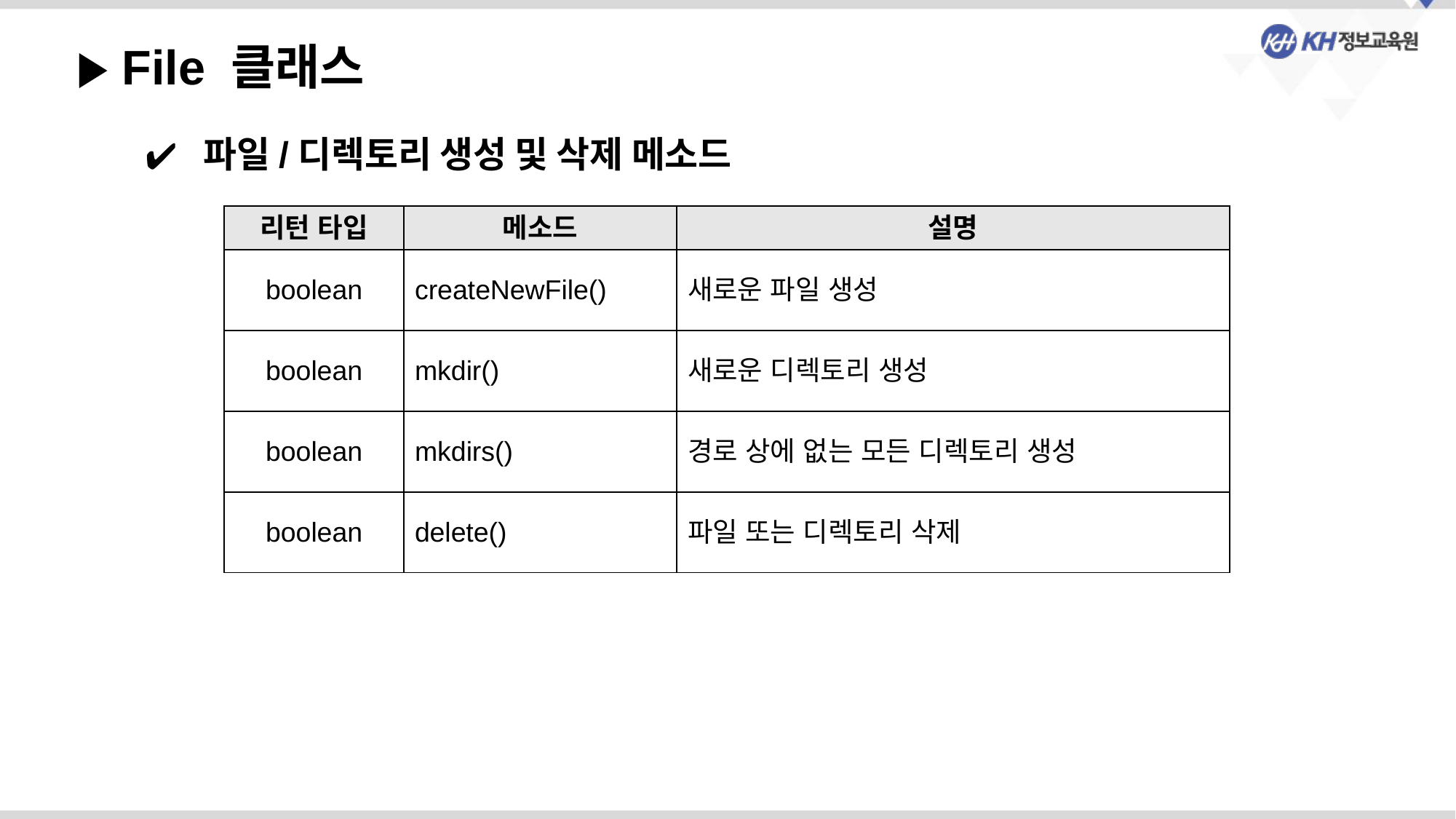

▶ File 클래스
 파일/디렉토리 생성 및 삭제 메소드
| 리턴 타입 | 메소드 | 설명 |
| --- | --- | --- |
| boolean | createNewFile() | 새로운 파일 생성 |
| boolean | mkdir() | 새로운 디렉토리 생성 |
| boolean | mkdirs() | 경로 상에 없는 모든 디렉토리 생성 |
| boolean | delete() | 파일 또는 디렉토리 삭제 |